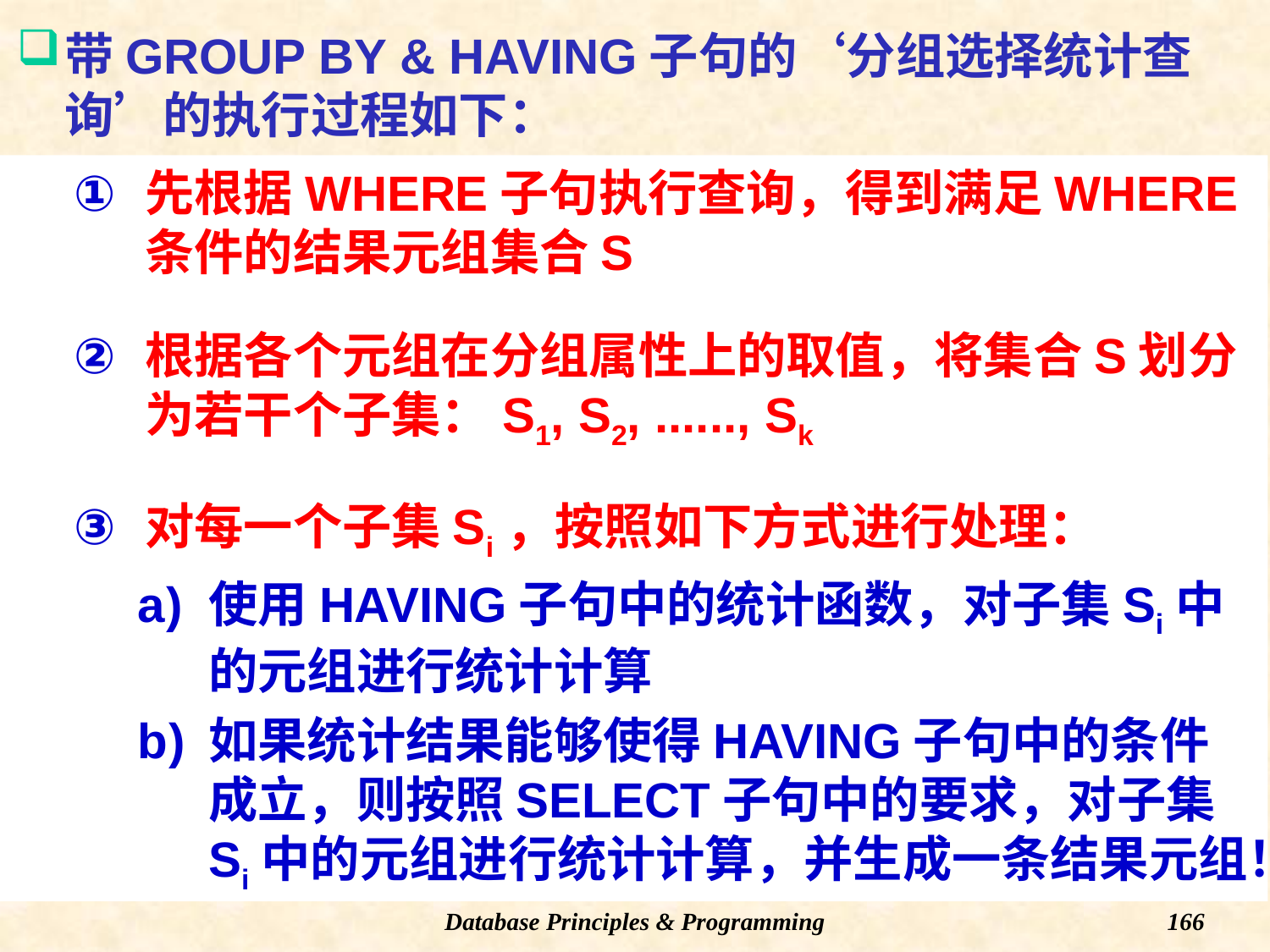

# 带GROUP BY & HAVING子句的‘分组选择统计查询’的执行过程如下：
先根据WHERE子句执行查询，得到满足WHERE条件的结果元组集合S

根据各个元组在分组属性上的取值，将集合S划分为若干个子集：S1, S2, ......, Sk

对每一个子集Si，按照如下方式进行处理：
使用HAVING子句中的统计函数，对子集Si中的元组进行统计计算
如果统计结果能够使得HAVING子句中的条件成立，则按照SELECT子句中的要求，对子集Si中的元组进行统计计算，并生成一条结果元组！

Database Principles & Programming
166